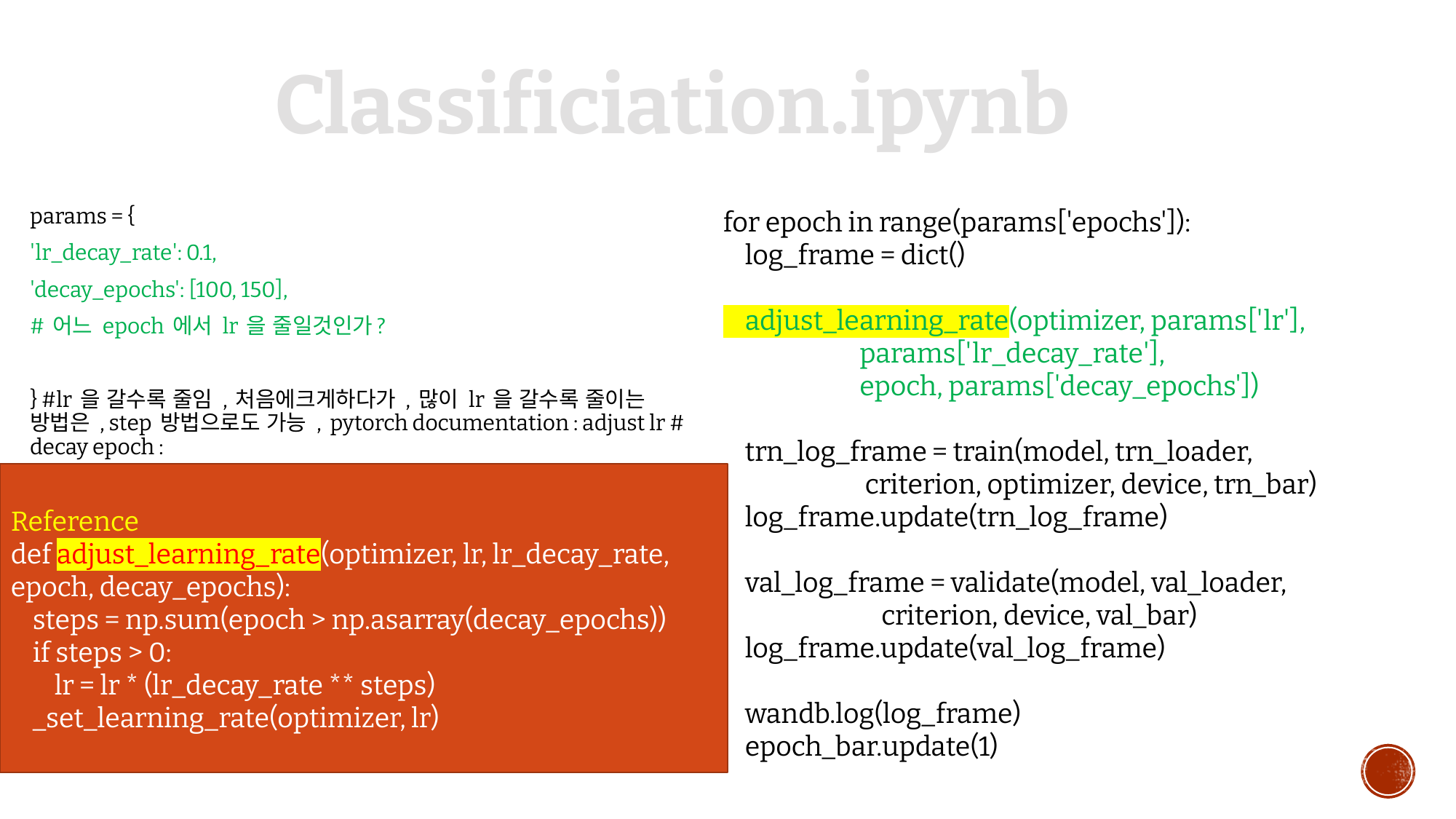

Classificiation.ipynb
params = {
'lr_decay_rate': 0.1,
'decay_epochs': [100, 150],
# 어느 epoch 에서 lr 을 줄일것인가?

} #lr 을 갈수록 줄임 , 처음에크게하다가 , 많이 lr 을 갈수록 줄이는 방법은 , step 방법으로도 가능 ,  pytorch documentation : adjust lr # decay epoch :

for epoch in range(params['epochs']):
    log_frame = dict()

    adjust_learning_rate(optimizer, params['lr'],
                         params['lr_decay_rate'],
                         epoch, params['decay_epochs'])

    trn_log_frame = train(model, trn_loader,
                          criterion, optimizer, device, trn_bar)
    log_frame.update(trn_log_frame)

    val_log_frame = validate(model, val_loader,
                             criterion, device, val_bar)
    log_frame.update(val_log_frame)

    wandb.log(log_frame)
    epoch_bar.update(1)
Reference
def adjust_learning_rate(optimizer, lr, lr_decay_rate, epoch, decay_epochs):
    steps = np.sum(epoch > np.asarray(decay_epochs))
    if steps > 0:
        lr = lr * (lr_decay_rate ** steps)
    _set_learning_rate(optimizer, lr)